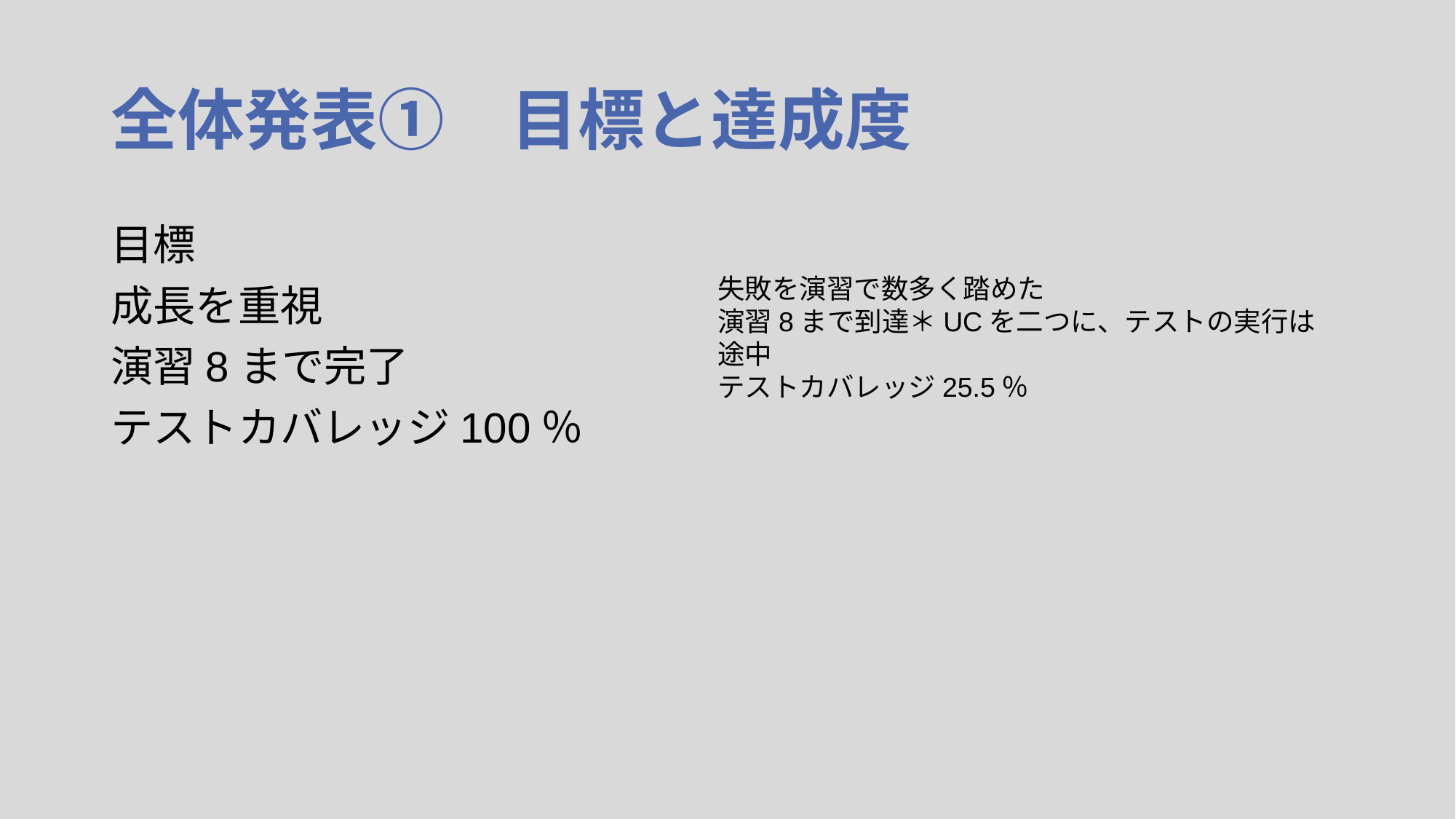

# 全体発表①　目標と達成度
目標
成長を重視
演習8まで完了
テストカバレッジ100％

失敗を演習で数多く踏めた
演習8まで到達＊UCを二つに、テストの実行は途中
テストカバレッジ25.5％